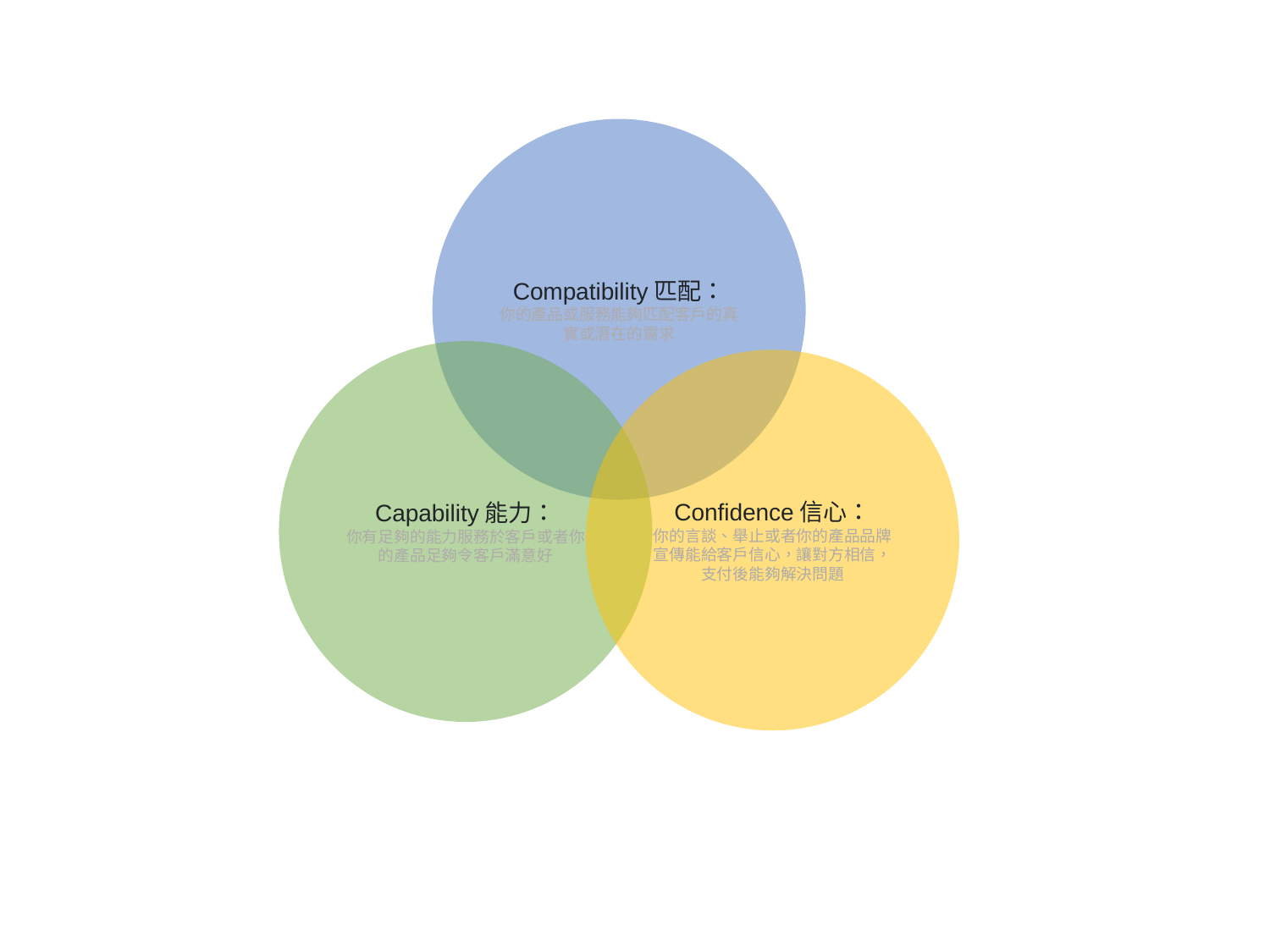

Compatibility匹配：
你的產品或服務能夠匹配客戶的真實或潛在的需求
Capability能力：
你有足夠的能力服務於客戶或者你的產品足夠令客戶滿意好
Confidence信心：
你的言談、舉止或者你的產品品牌宣傳能給客戶信心，讓對方相信，支付後能夠解決問題